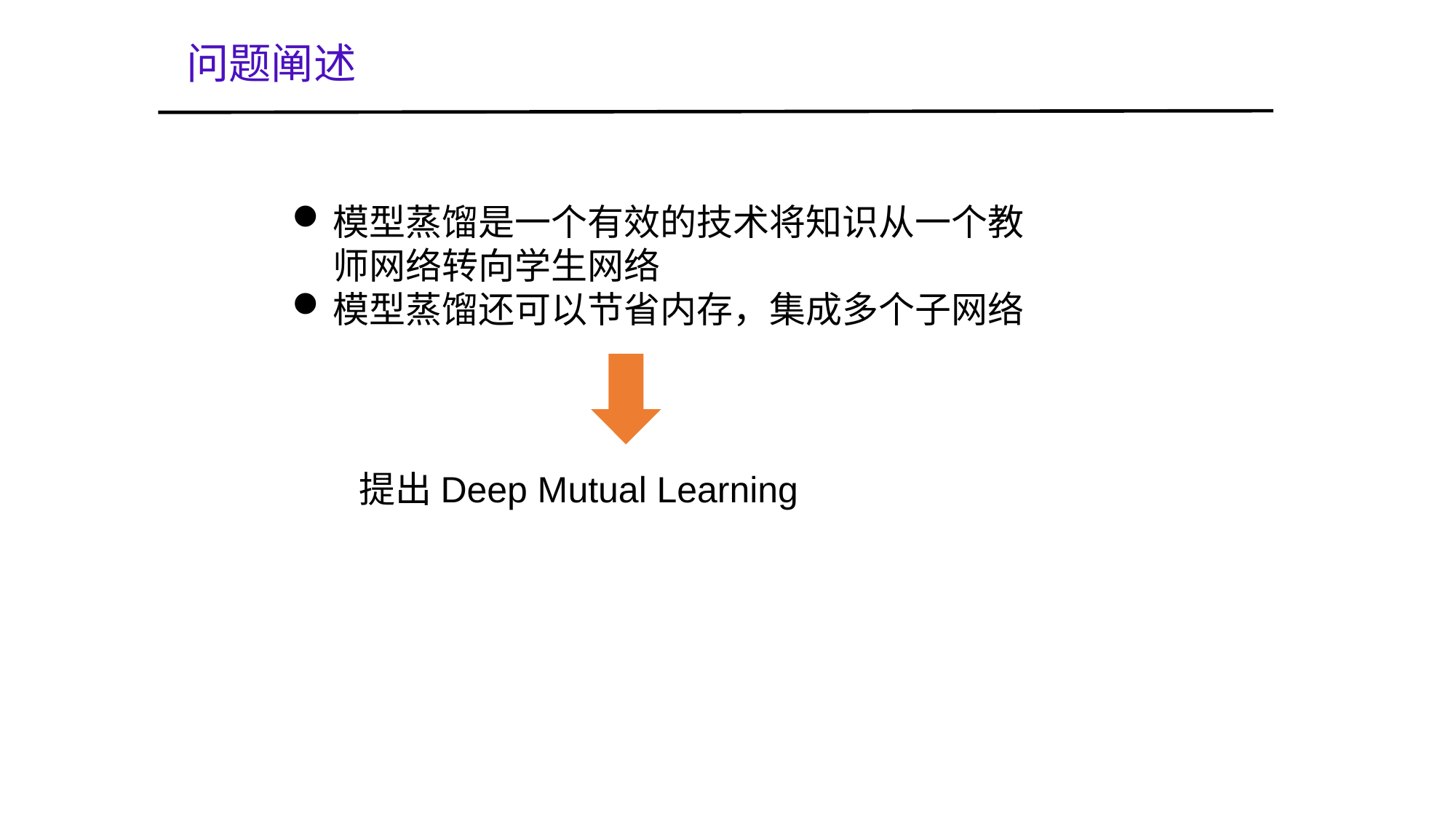

问题阐述
模型蒸馏是一个有效的技术将知识从一个教师网络转向学生网络
模型蒸馏还可以节省内存，集成多个子网络

提出Deep Mutual Learning